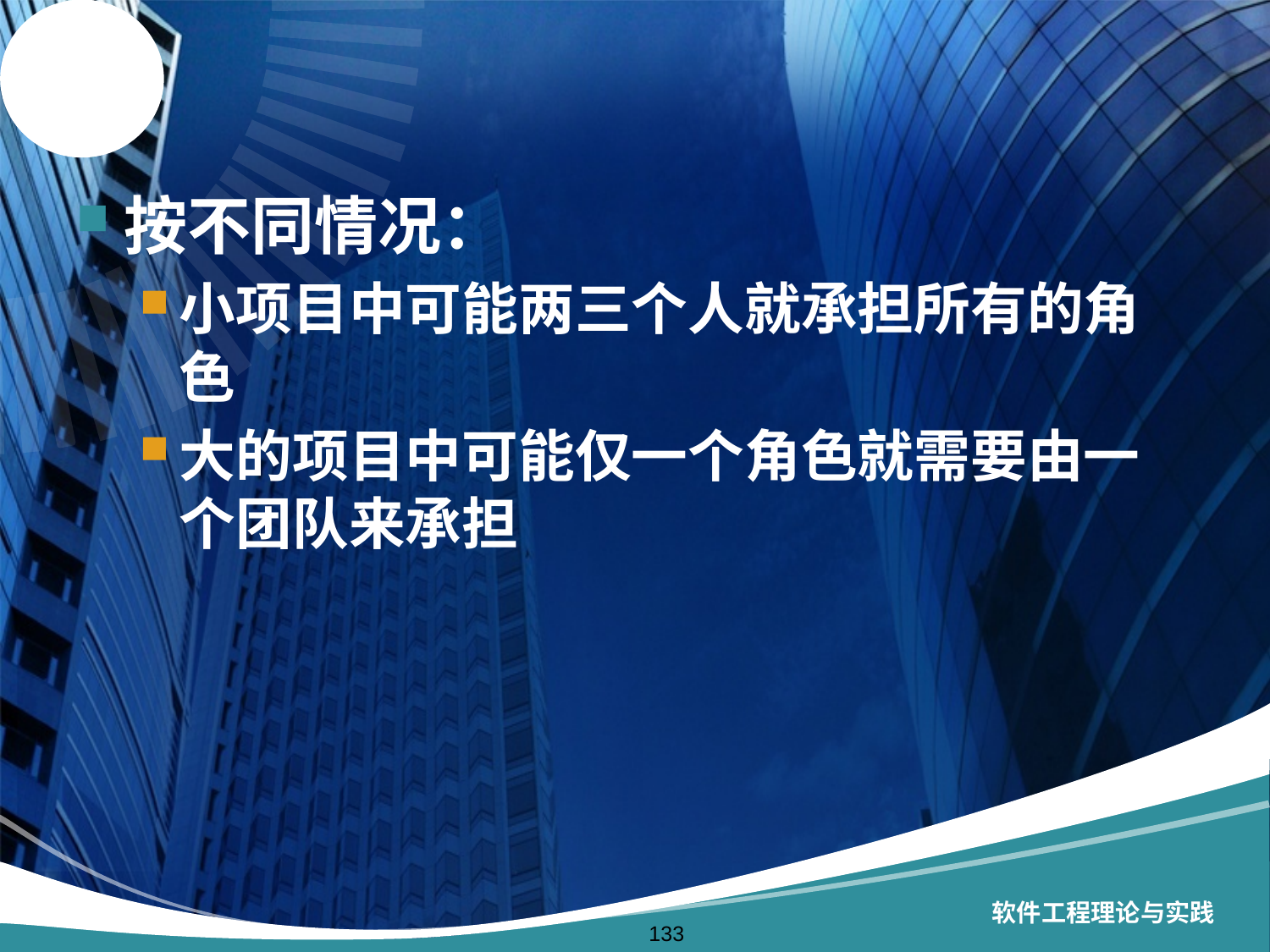

按不同情况：
小项目中可能两三个人就承担所有的角色
大的项目中可能仅一个角色就需要由一个团队来承担
软件工程理论与实践
133